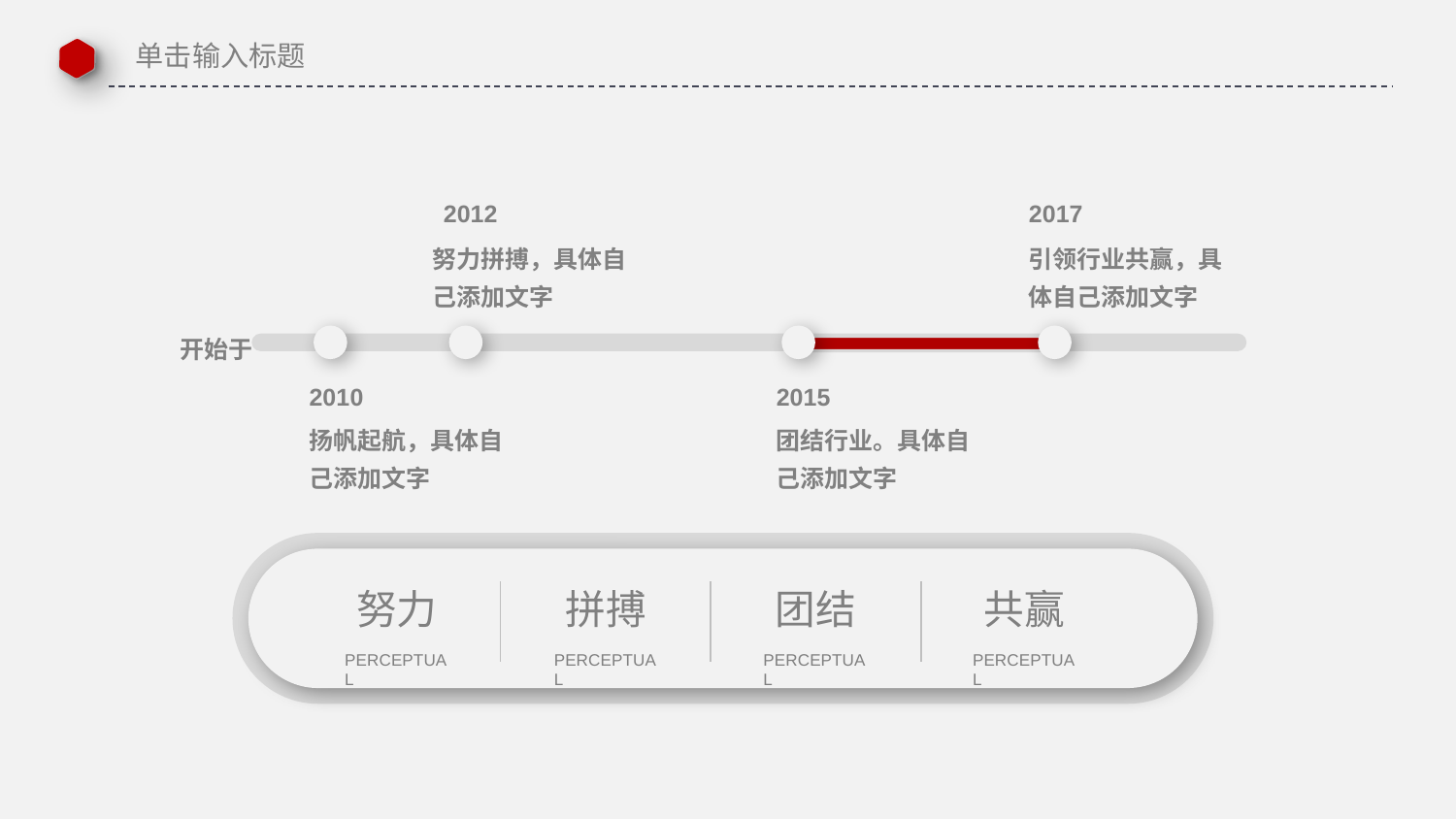

2017
引领行业共赢，具体自己添加文字

2012
努力拼搏，具体自己添加文字

开始于

2010
扬帆起航，具体自己添加文字

2015
团结行业。具体自己添加文字

努力
PERCEPTUAL
拼搏
PERCEPTUAL
团结
PERCEPTUAL
共赢
PERCEPTUAL